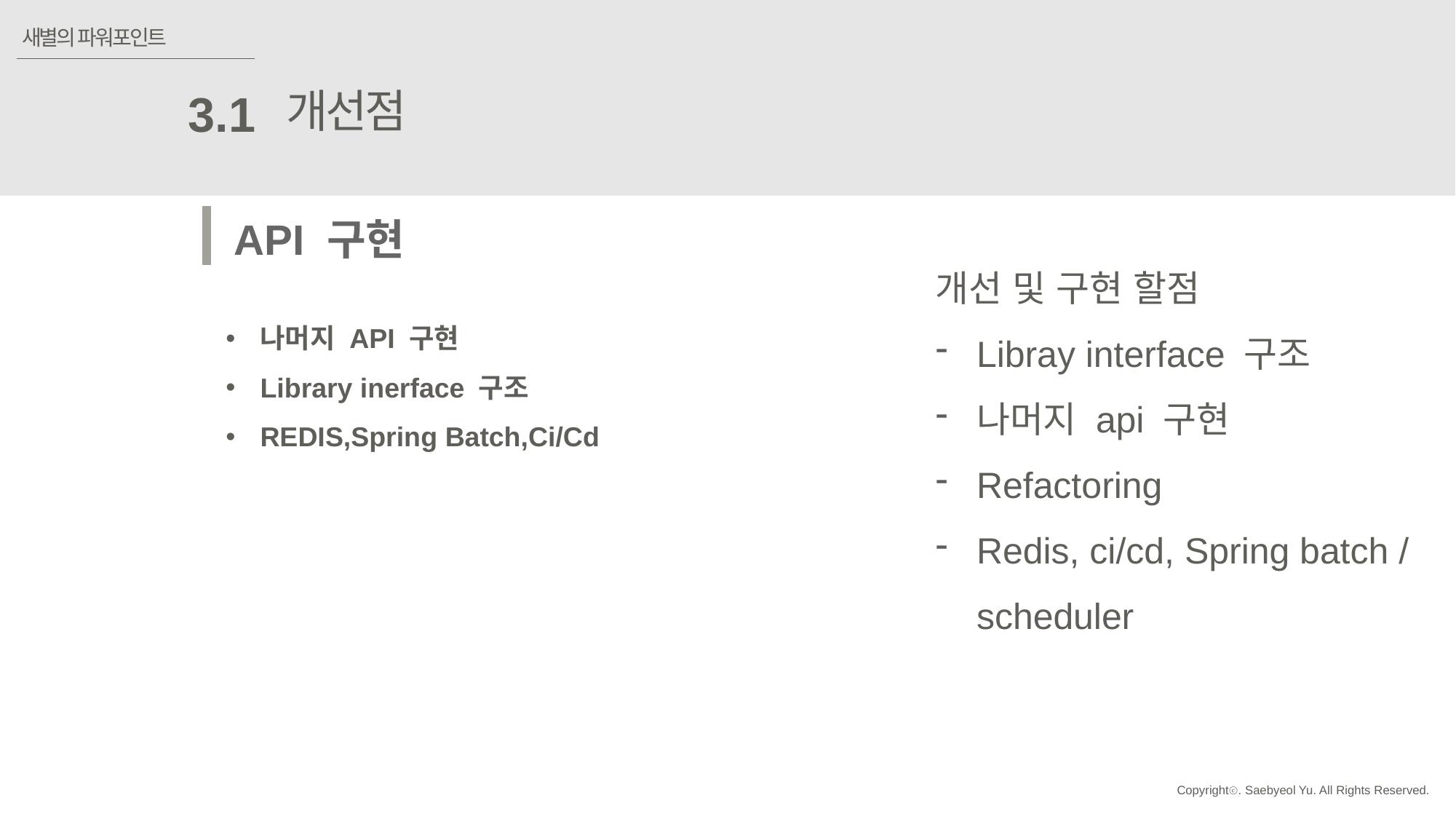

새별의 파워포인트
개선점
3.1

API 구현
개선 및 구현 할점
Libray interface 구조
나머지 api 구현
Refactoring
Redis, ci/cd, Spring batch /scheduler

나머지 API 구현
Library inerface 구조
REDIS,Spring Batch,Ci/Cd